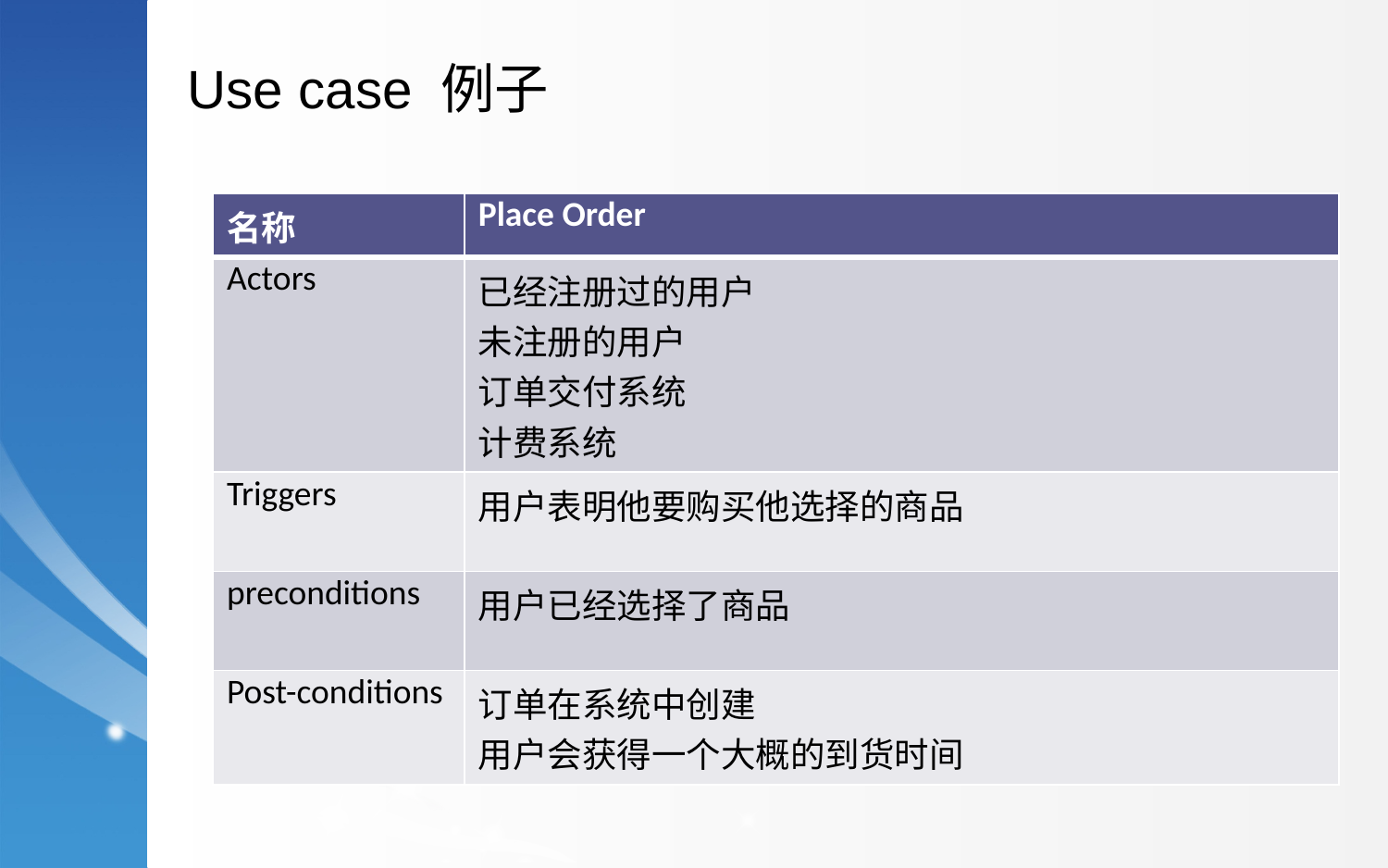

Use case 例子
| 名称 | Place Order |
| --- | --- |
| Actors | 已经注册过的用户 未注册的用户 订单交付系统 计费系统 |
| Triggers | 用户表明他要购买他选择的商品 |
| preconditions | 用户已经选择了商品 |
| Post-conditions | 订单在系统中创建 用户会获得一个大概的到货时间 |